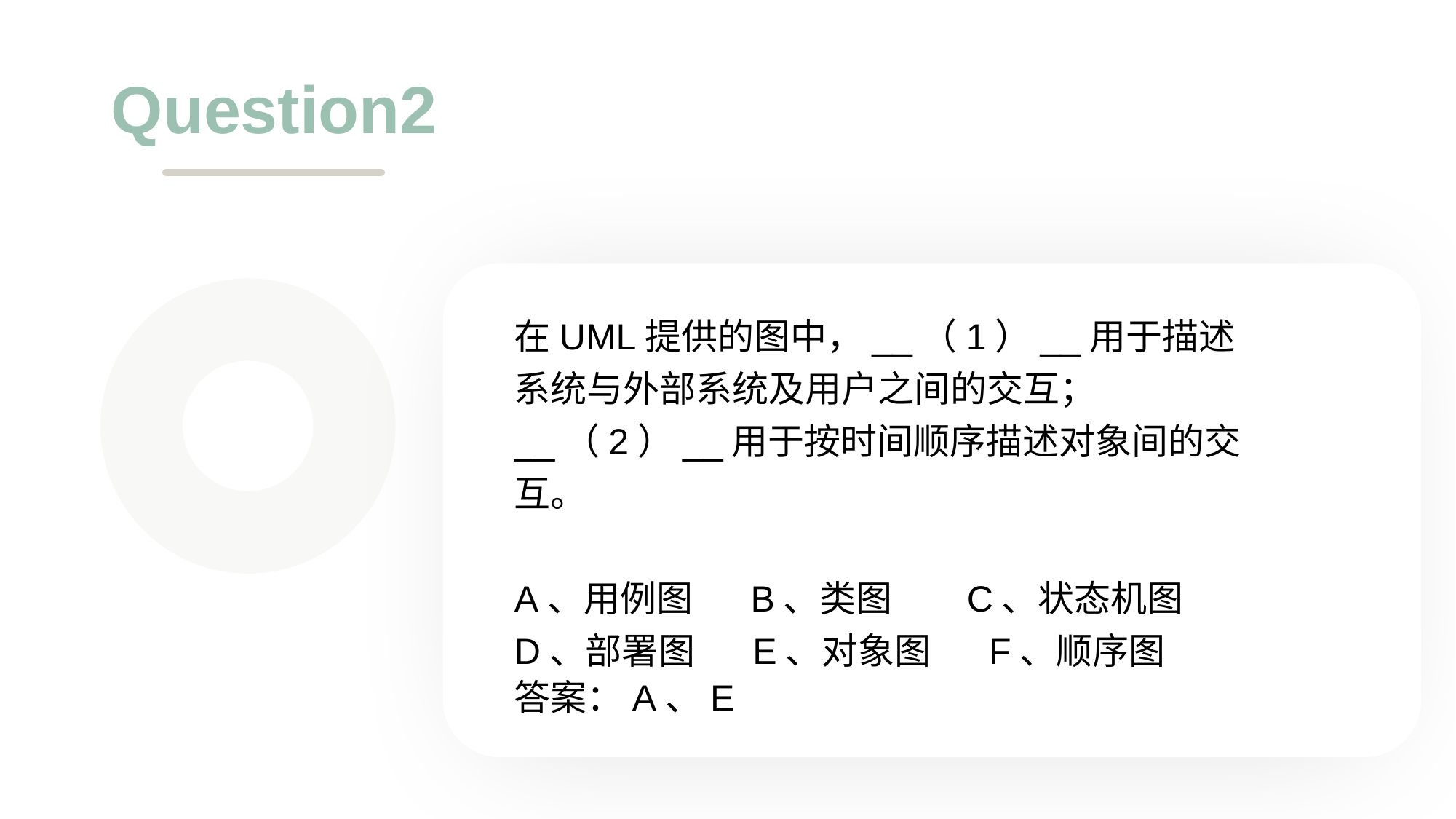

Question2
e7d195523061f1c0c2b73831c94a3edc981f60e396d3e182073EE1468018468A7F192AE5E5CD515B6C3125F8AF6E4EE646174E8CF0B46FD19828DCE8CDA3B3A044A74F0E769C5FA8CB87AB6FC303C8BA3785FAC64AF5424764E128FECAE4CC72932BB65C8C121A0F41C1707D94688ED66335DC6AE12288BF2055523C0C26863D2CD4AC454A29EEC183CEF0375334B579

在UML提供的图中，__（1）__用于描述系统与外部系统及用户之间的交互； __（2）__用于按时间顺序描述对象间的交互。

A、用例图      B、类图        C、状态机图
D、部署图      E、对象图      F、顺序图
答案：A、E